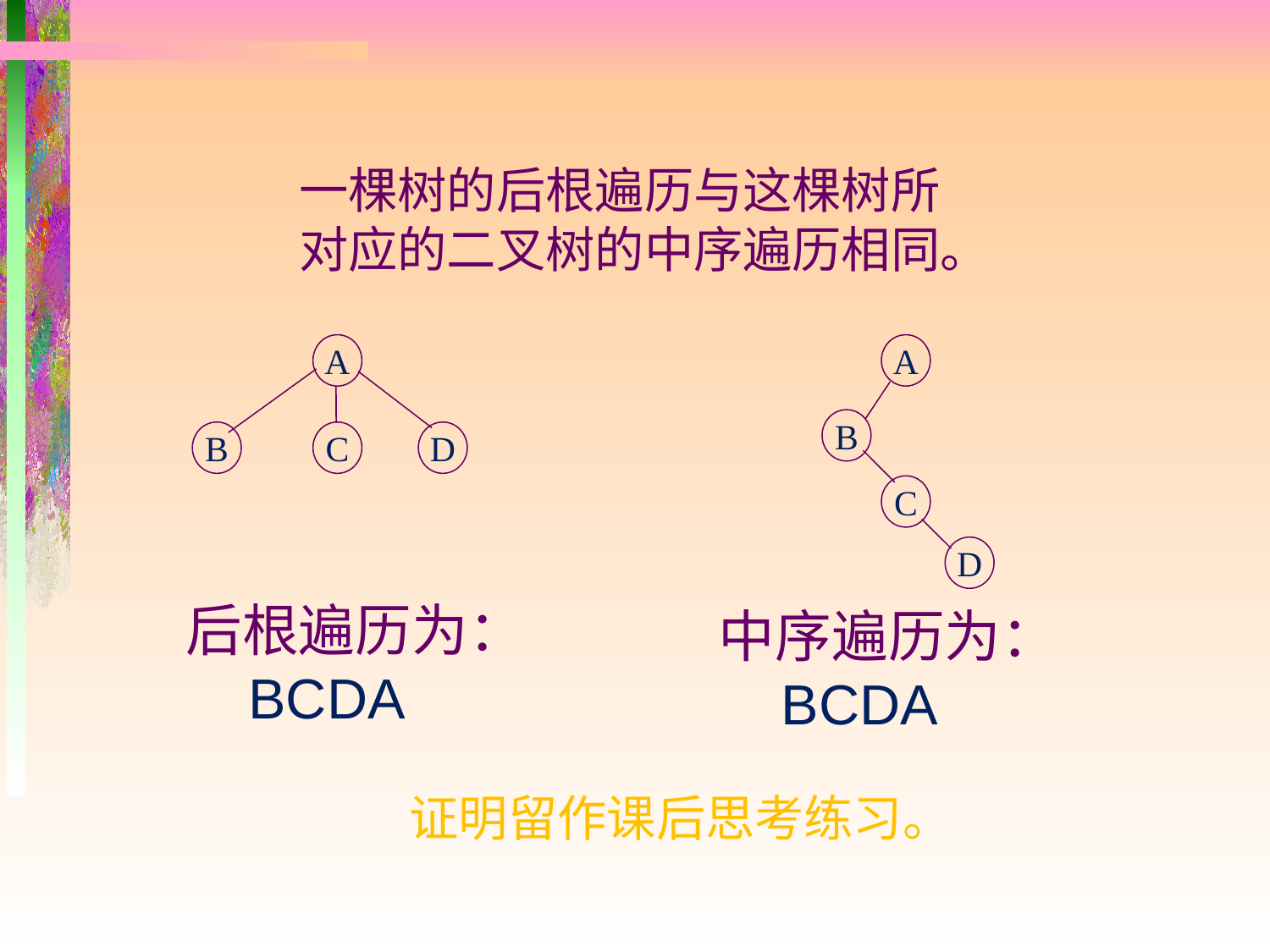

一棵树的后根遍历与这棵树所对应的二叉树的中序遍历相同。
A

B
C
D
A

B

C

D
后根遍历为：
    BCDA
中序遍历为：
    BCDA
证明留作课后思考练习。